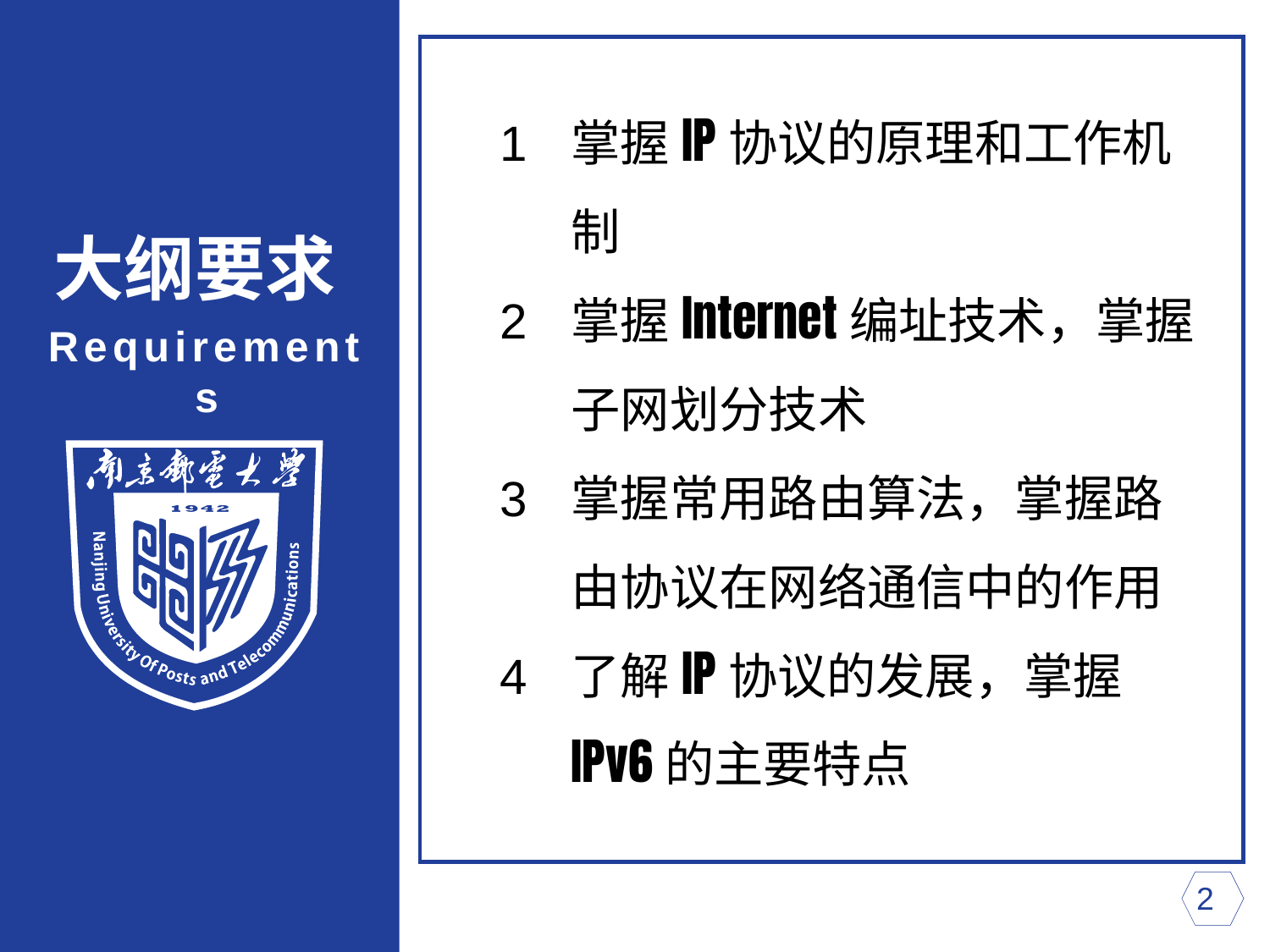

掌握IP协议的原理和工作机制
掌握Internet编址技术，掌握子网划分技术
掌握常用路由算法，掌握路由协议在网络通信中的作用
了解IP协议的发展，掌握IPv6的主要特点
大纲要求
Requirements

 2